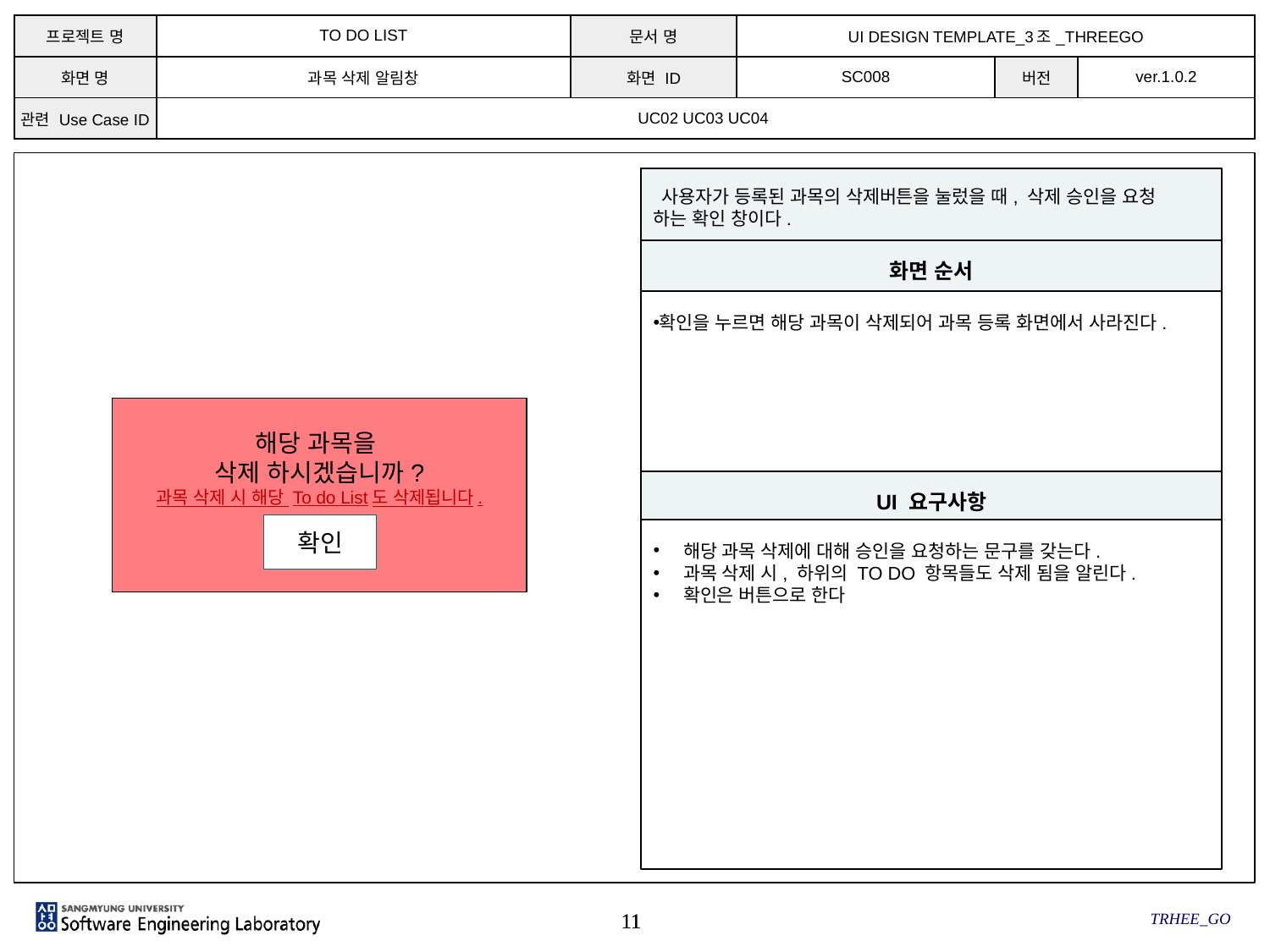

| 프로젝트 명 | TO DO LIST | 문서 명 | UI DESIGN TEMPLATE\_3조\_THREEGO |  |  |
| --- | --- | --- | --- | --- | --- |
| 화면 명 | 과목 삭제 알림창 | 화면 ID | SC008 | 버전 | ver.1.0.2 |
| 관련 Use Case ID | UC02 UC03 UC04 |  |  |  |  |

 사용자가 등록된 과목의 삭제버튼을 눌렀을 때, 삭제 승인을 요청
하는 확인 창이다.

화면 순서
확인을 누르면 해당 과목이 삭제되어 과목 등록 화면에서 사라진다.

해당 과목을
삭제 하시겠습니까?
과목 삭제 시 해당 To do List도 삭제됩니다.
확인

UI 요구사항
해당 과목 삭제에 대해 승인을 요청하는 문구를 갖는다.
과목 삭제 시, 하위의 TO DO 항목들도 삭제 됨을 알린다.
확인은 버튼으로 한다

TRHEE_GO